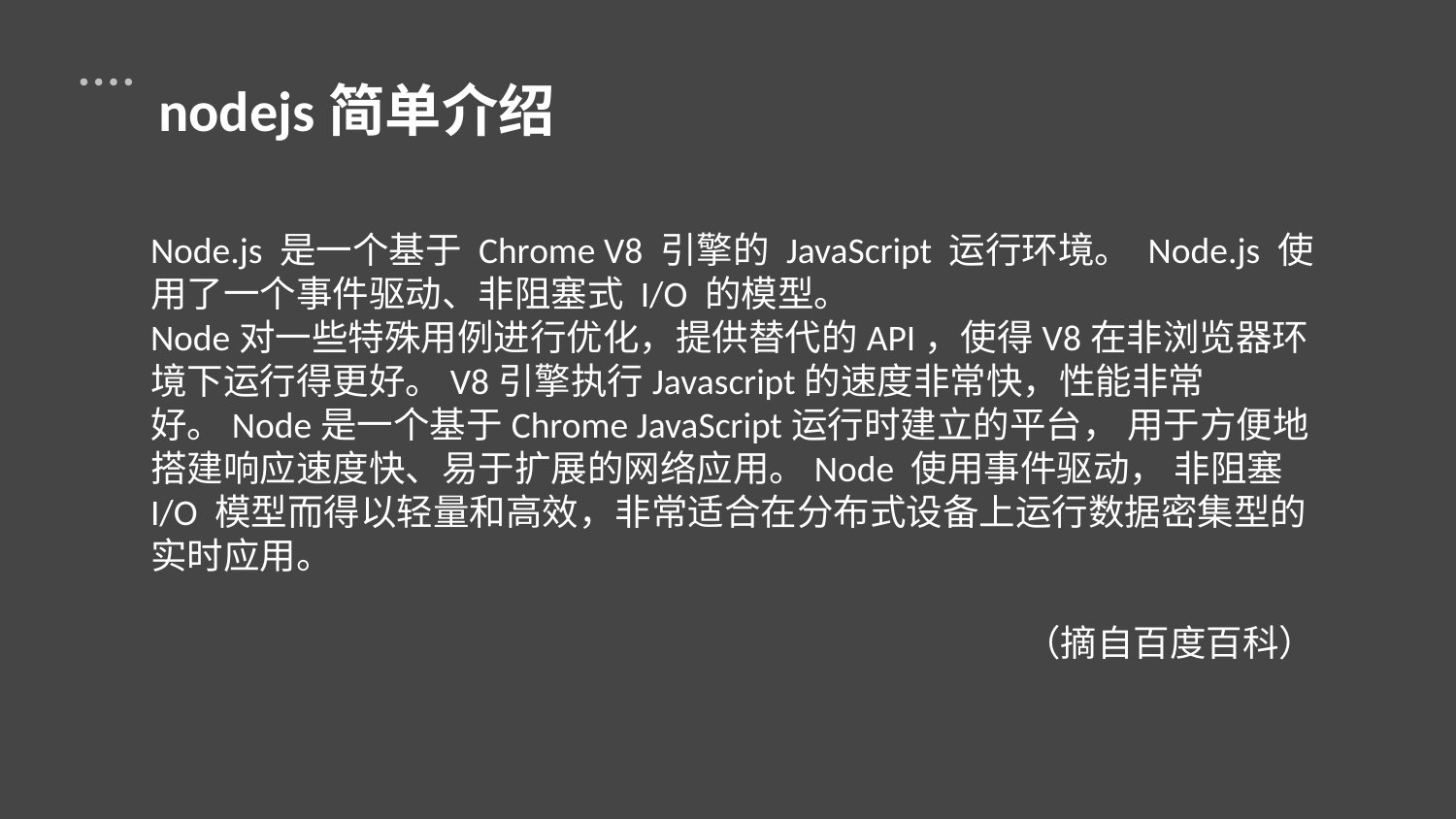

nodejs简单介绍

Node.js 是一个基于 Chrome V8 引擎的 JavaScript 运行环境。 Node.js 使用了一个事件驱动、非阻塞式 I/O 的模型。
Node对一些特殊用例进行优化，提供替代的API，使得V8在非浏览器环境下运行得更好。V8引擎执行Javascript的速度非常快，性能非常好。Node是一个基于Chrome JavaScript运行时建立的平台， 用于方便地搭建响应速度快、易于扩展的网络应用。Node 使用事件驱动， 非阻塞I/O 模型而得以轻量和高效，非常适合在分布式设备上运行数据密集型的实时应用。

						（摘自百度百科）